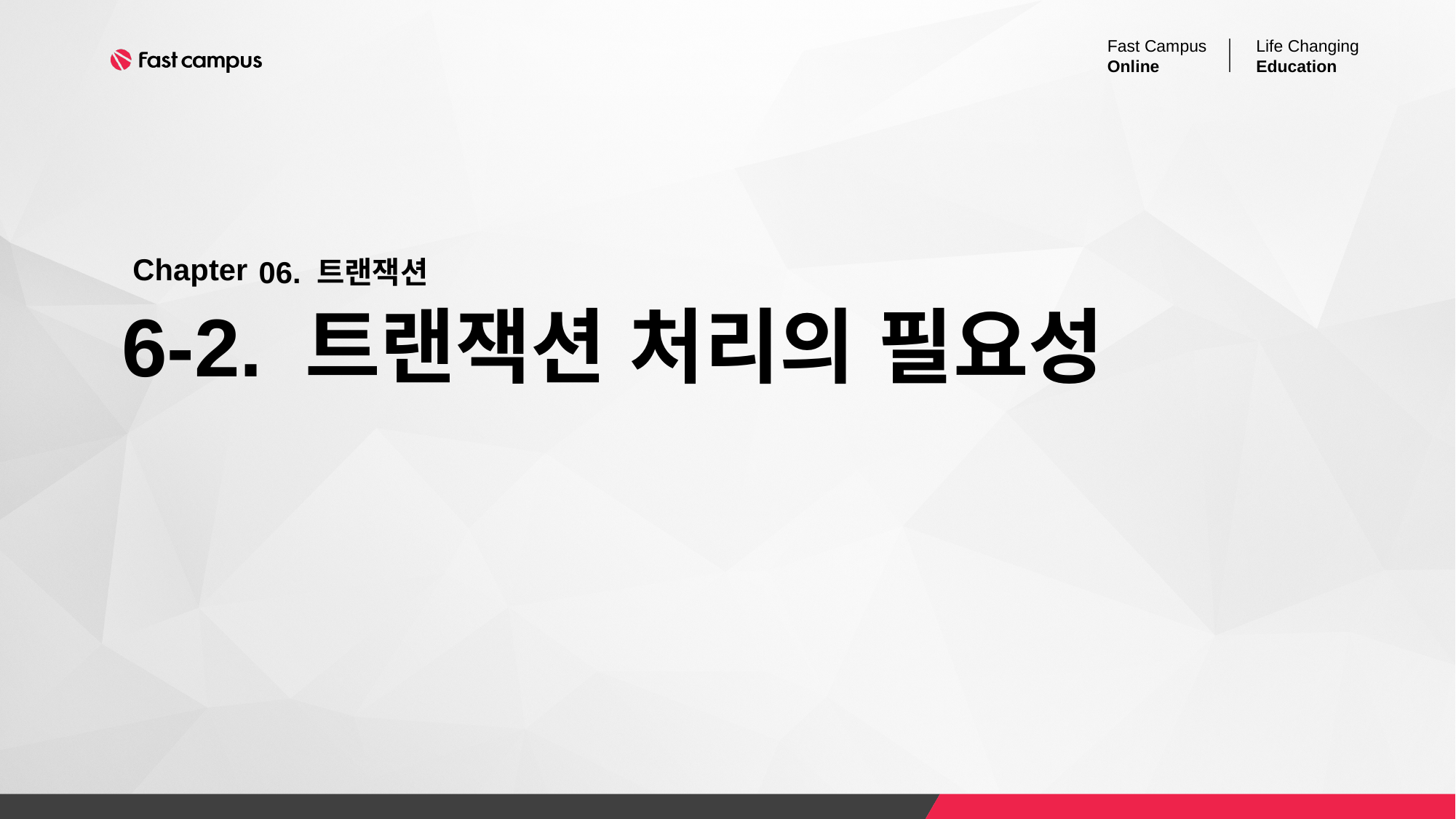

06. 트랜잭션
# 6-2. 트랜잭션 처리의 필요성